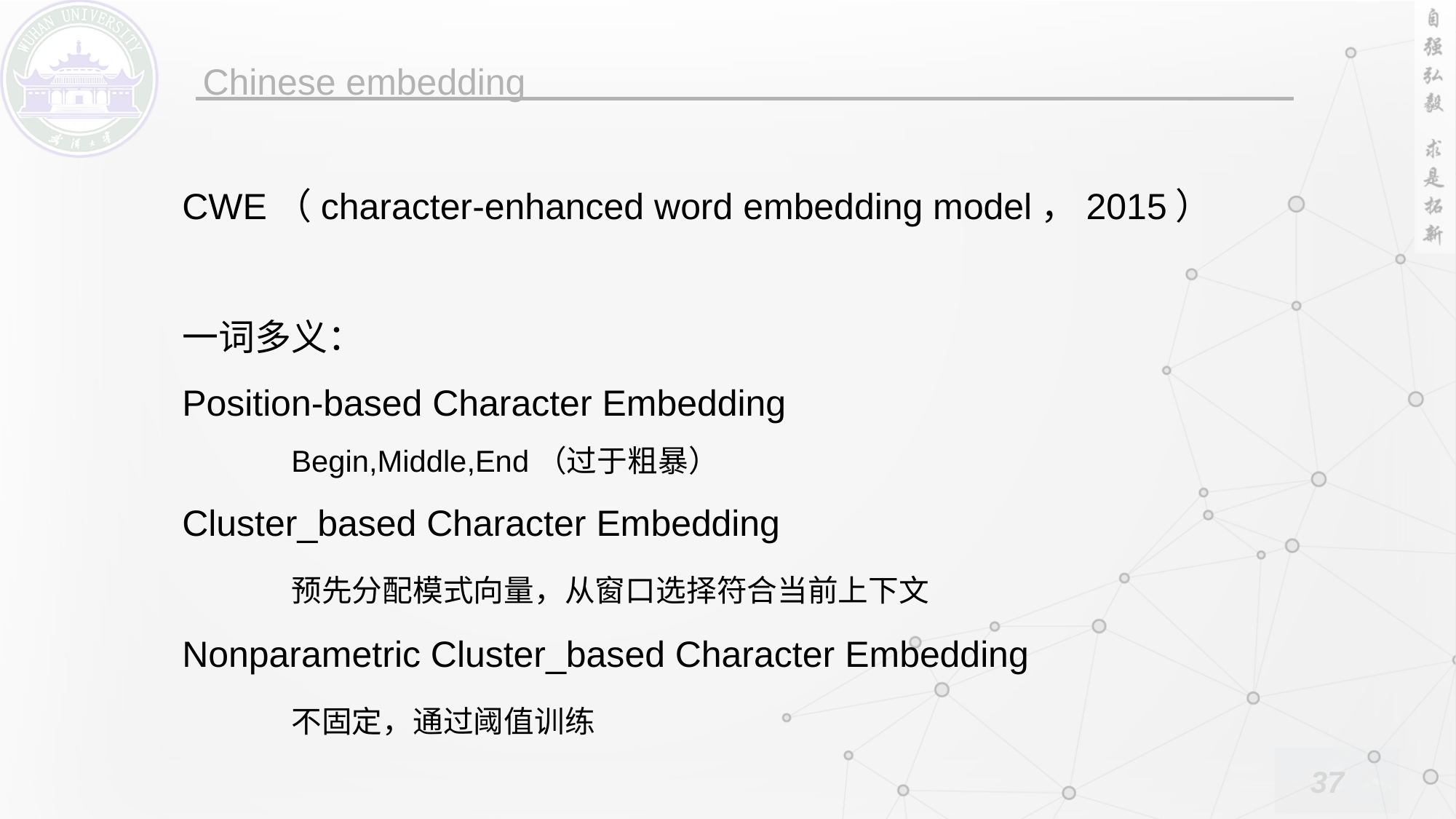

CWE（character-enhanced word embedding model，2015）

一词多义：
Position-based Character Embedding
	Begin,Middle,End（过于粗暴）
Cluster_based Character Embedding
	预先分配模式向量，从窗口选择符合当前上下文
Nonparametric Cluster_based Character Embedding
	不固定，通过阈值训练
37